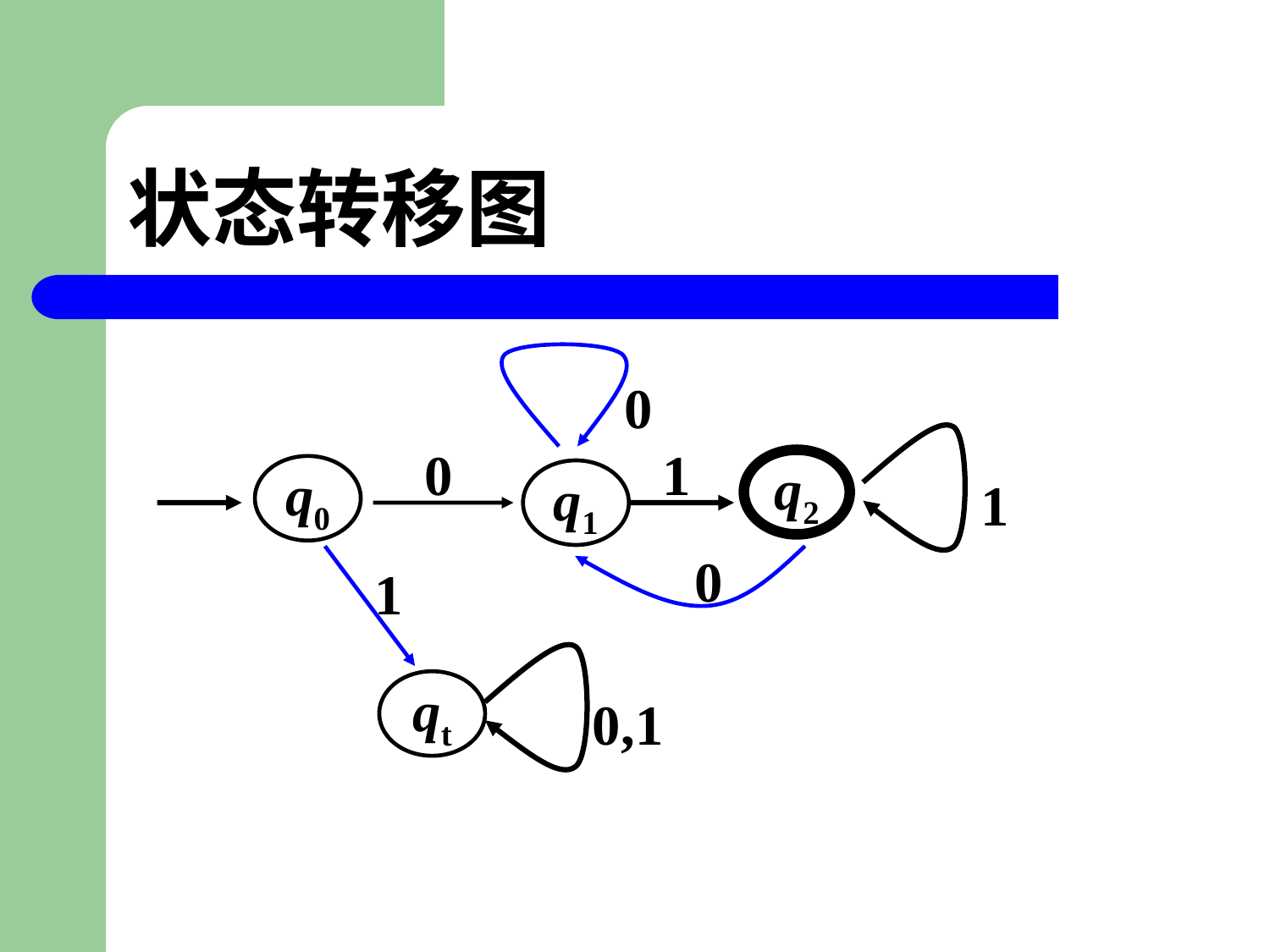

# 状态转移图

0

0
1
q2
q0
q1
1

0
1

qt
0,1